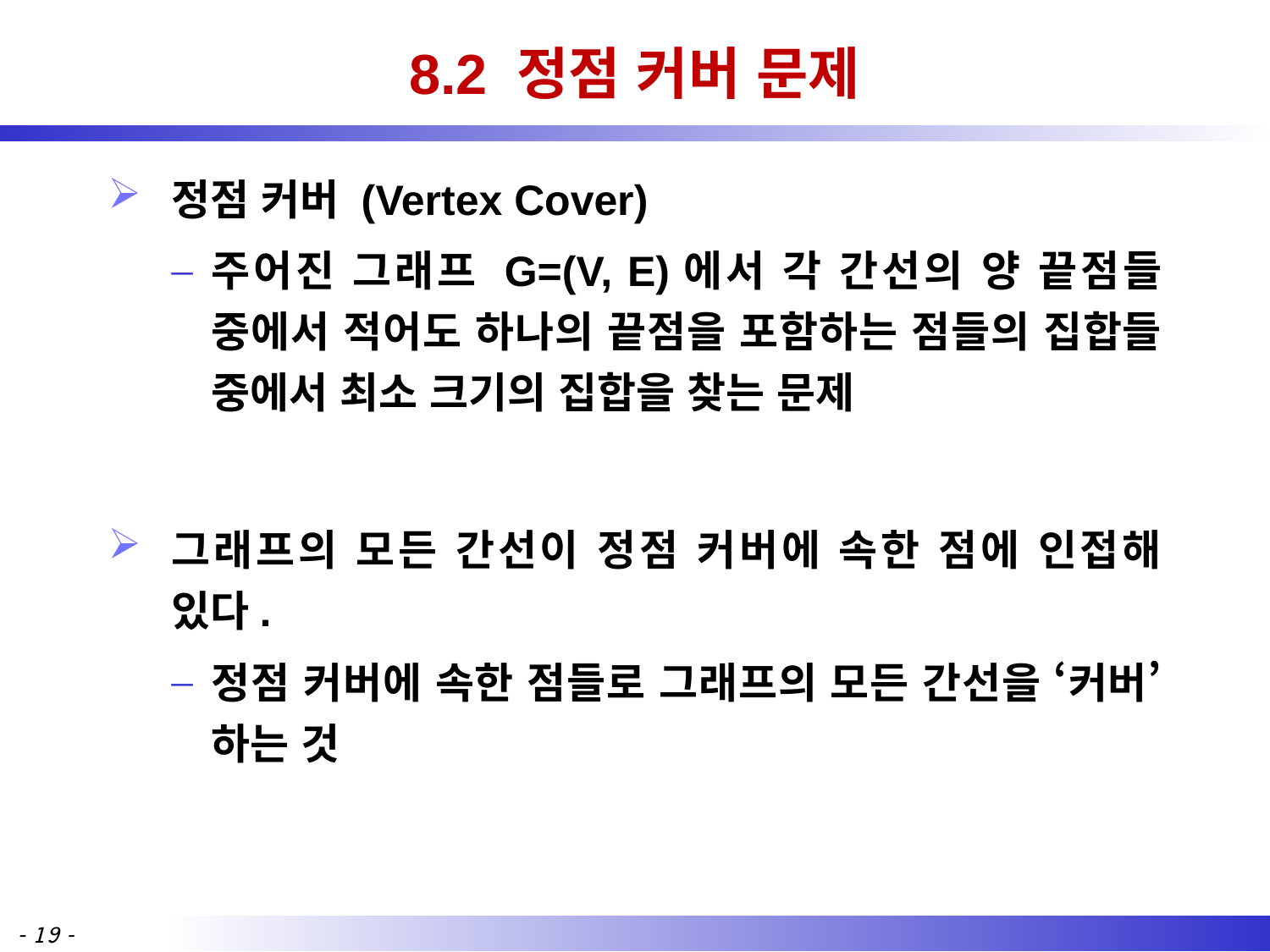

# 8.2 정점 커버 문제
정점 커버 (Vertex Cover)
주어진 그래프 G=(V, E)에서 각 간선의 양 끝점들 중에서 적어도 하나의 끝점을 포함하는 점들의 집합들 중에서 최소 크기의 집합을 찾는 문제

그래프의 모든 간선이 정점 커버에 속한 점에 인접해 있다.
정점 커버에 속한 점들로 그래프의 모든 간선을 ‘커버’하는 것
- 19 -